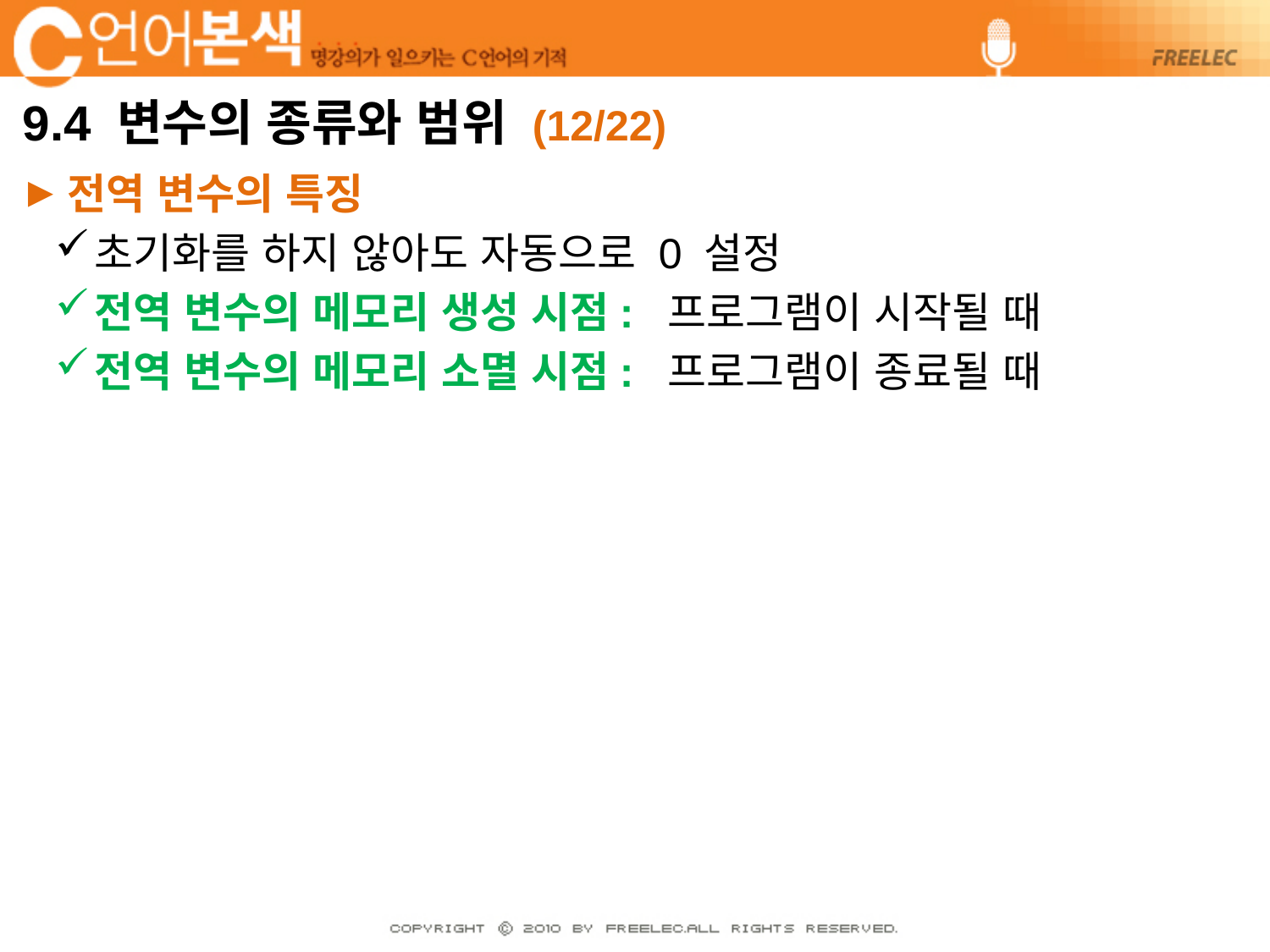

# 9.4 변수의 종류와 범위 (12/22)
전역 변수의 특징
초기화를 하지 않아도 자동으로 0 설정
전역 변수의 메모리 생성 시점:  프로그램이 시작될 때
전역 변수의 메모리 소멸 시점:  프로그램이 종료될 때